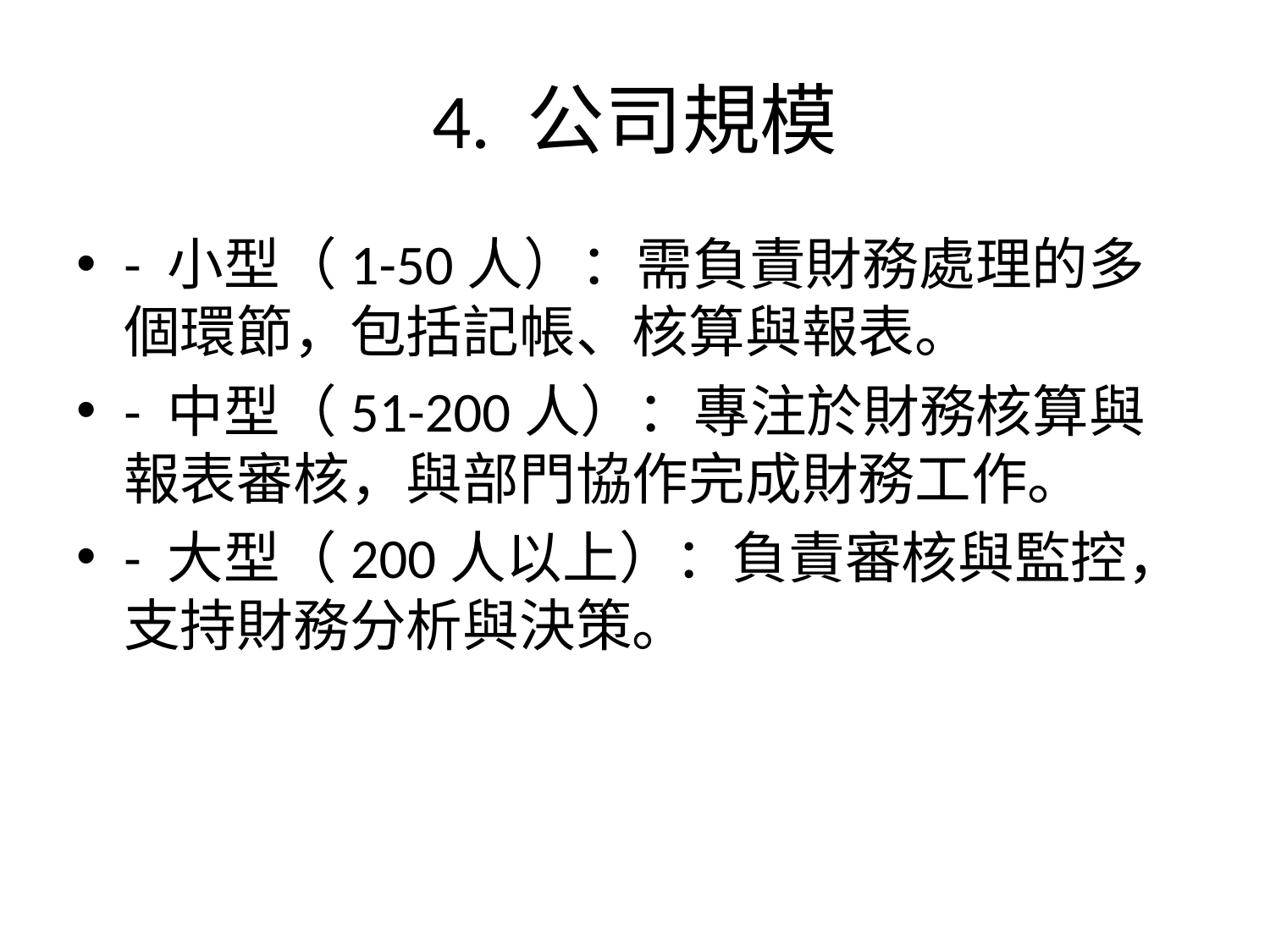

# 4. 公司規模
- 小型（1-50人）：需負責財務處理的多個環節，包括記帳、核算與報表。
- 中型（51-200人）：專注於財務核算與報表審核，與部門協作完成財務工作。
- 大型（200人以上）：負責審核與監控，支持財務分析與決策。